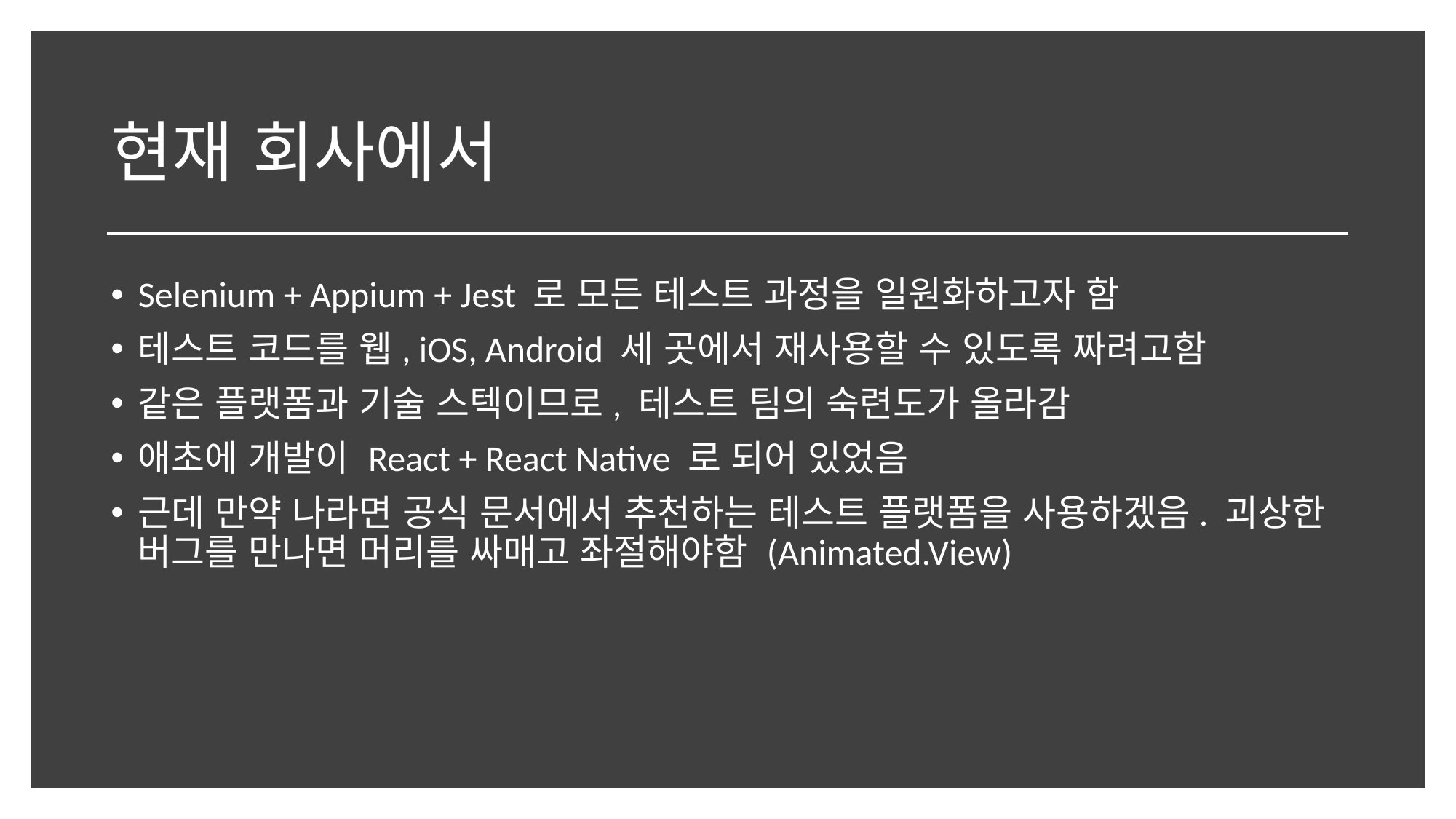

# 현재 회사에서
Selenium + Appium + Jest 로 모든 테스트 과정을 일원화하고자 함
테스트 코드를 웹, iOS, Android 세 곳에서 재사용할 수 있도록 짜려고함
같은 플랫폼과 기술 스텍이므로, 테스트 팀의 숙련도가 올라감
애초에 개발이 React + React Native 로 되어 있었음
근데 만약 나라면 공식 문서에서 추천하는 테스트 플랫폼을 사용하겠음. 괴상한 버그를 만나면 머리를 싸매고 좌절해야함 (Animated.View)